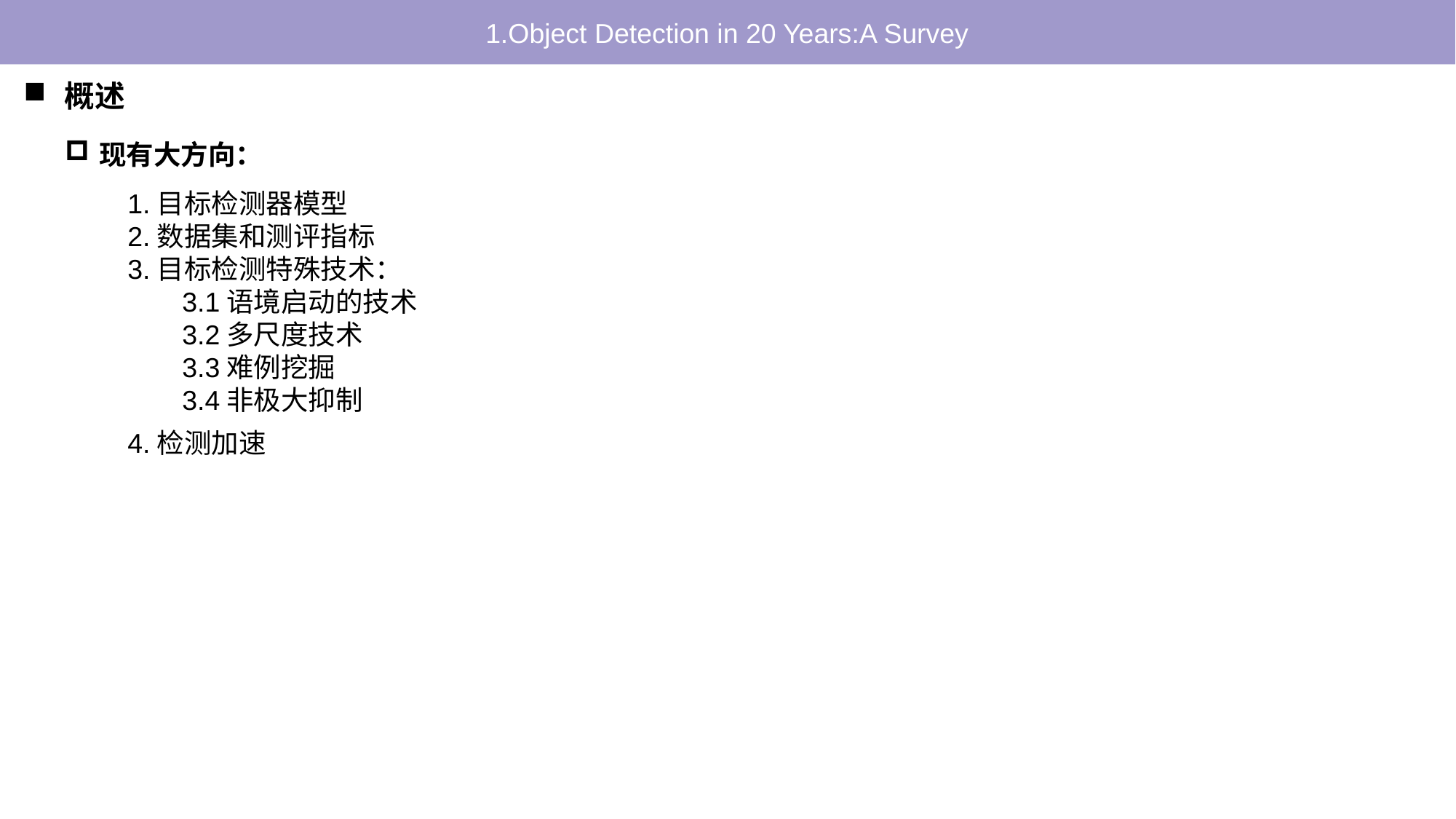

1.Object Detection in 20 Years:A Survey
概述
现有大方向：

1.目标检测器模型
2.数据集和测评指标
3.目标检测特殊技术：
3.1语境启动的技术
3.2多尺度技术
3.3难例挖掘
3.4非极大抑制

4.检测加速